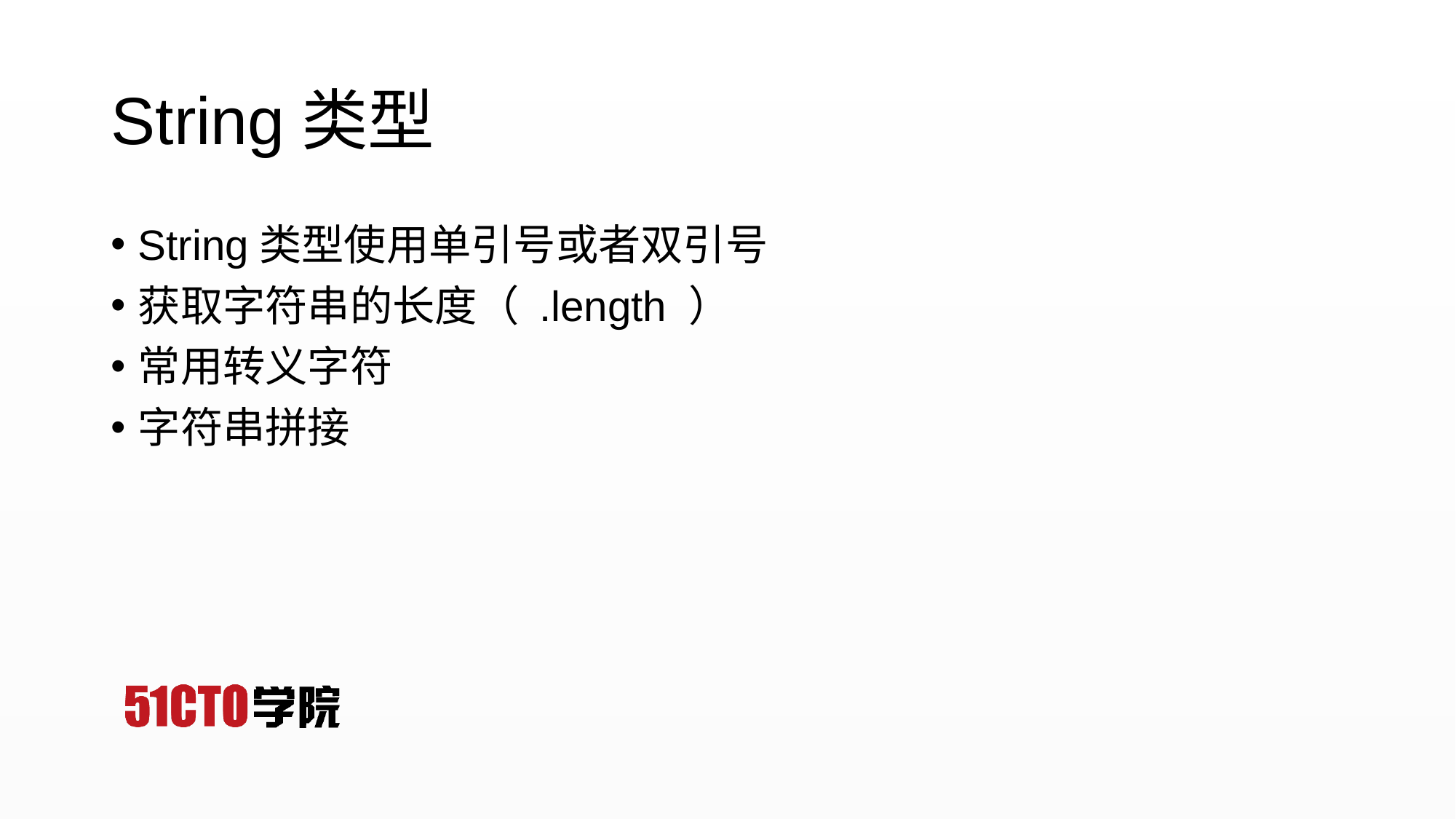

String类型
String类型使用单引号或者双引号
获取字符串的长度（ .length ）
常用转义字符
字符串拼接